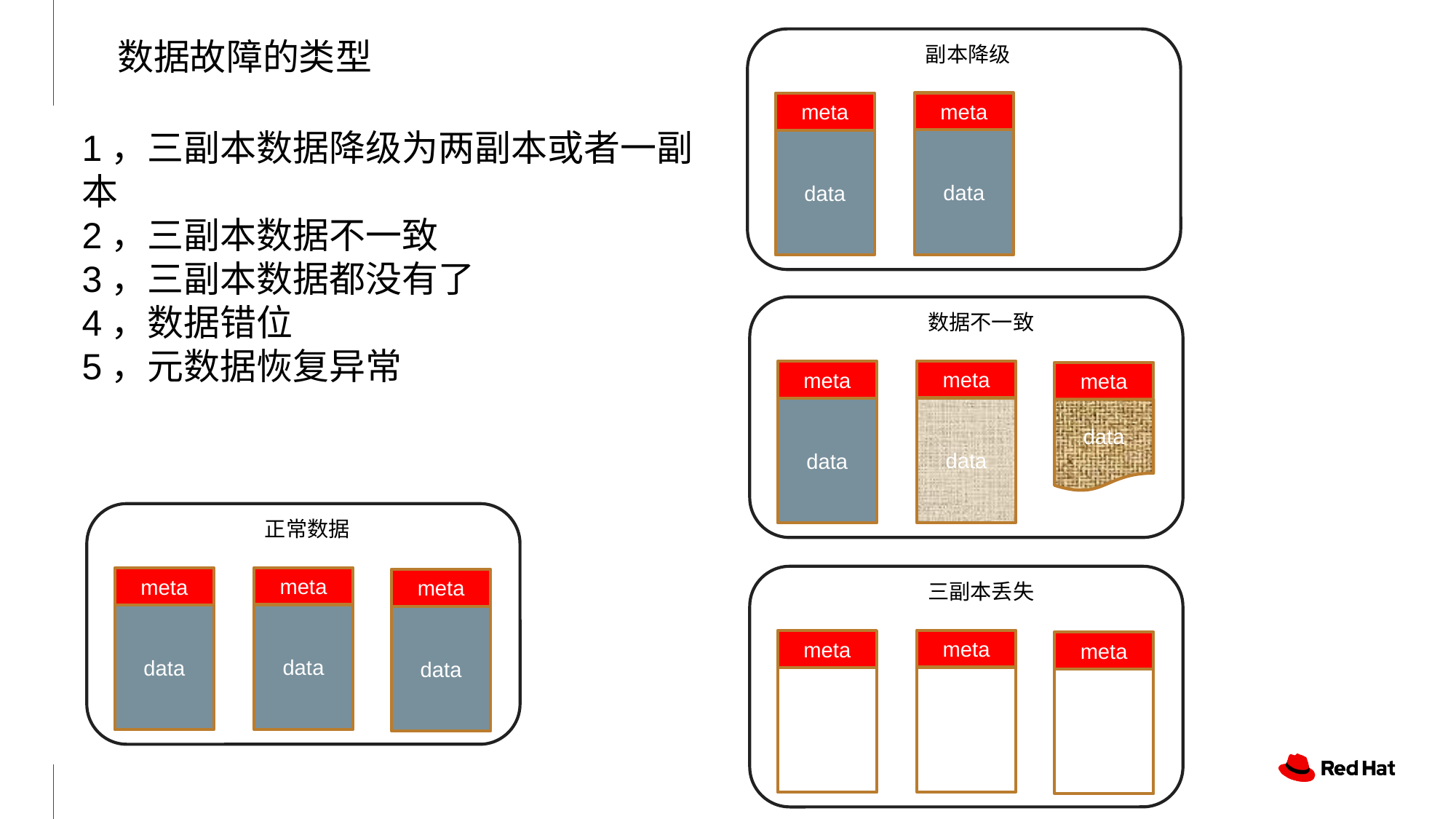

数据故障的类型

副本降级
meta
meta
1，三副本数据降级为两副本或者一副本
2，三副本数据不一致
3，三副本数据都没有了
4，数据错位
5，元数据恢复异常
data
data

数据不一致
meta
meta
meta
data
data
data

正常数据

meta
meta
meta
三副本丢失
data
data
data
meta
meta
meta
data
data
data